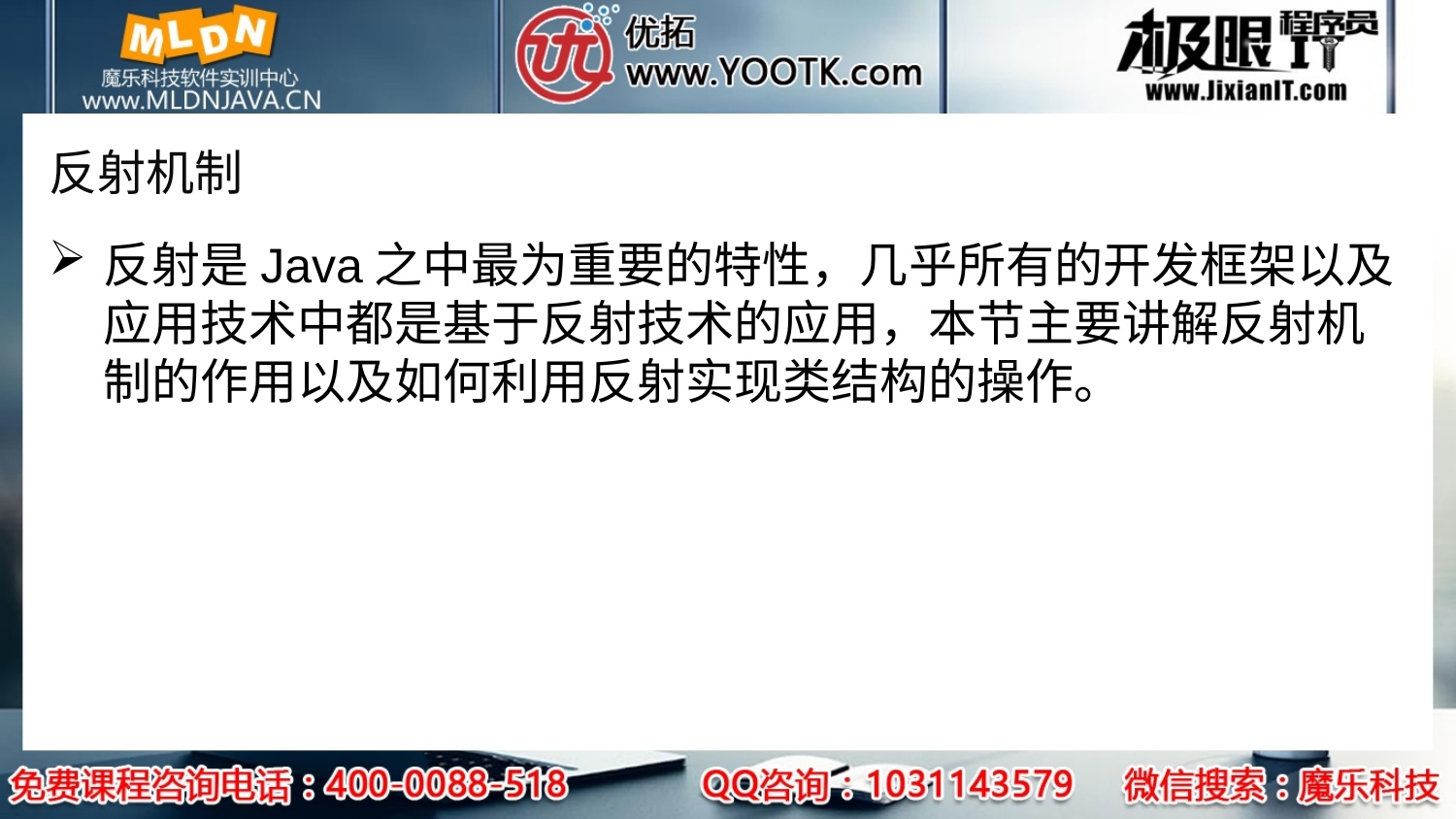

# 反射机制
反射是Java之中最为重要的特性，几乎所有的开发框架以及应用技术中都是基于反射技术的应用，本节主要讲解反射机制的作用以及如何利用反射实现类结构的操作。